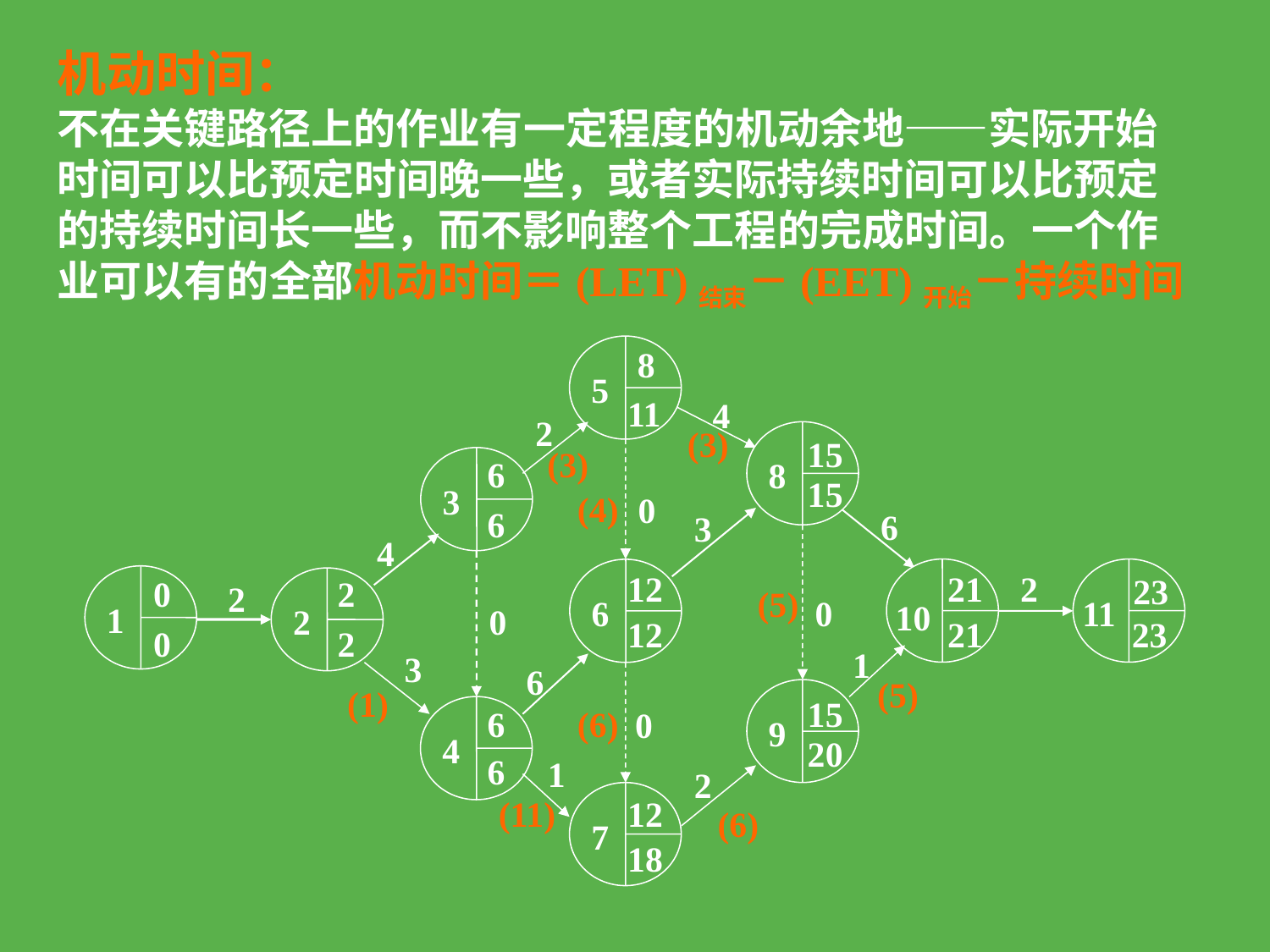

机动时间：
不在关键路径上的作业有一定程度的机动余地——实际开始时间可以比预定时间晚一些，或者实际持续时间可以比预定的持续时间长一些，而不影响整个工程的完成时间。一个作业可以有的全部机动时间＝(LET)结束－(EET)开始－持续时间

8

5
11
4

2

15

6

8
15
3

0
6

6
3

4

12
21
2
23

0
2

2
11
6
0
10
1
2
0
12
21
23

0
2

1
3

6

15
6

0
9
4
20

6
1

2

12
7
18

(3)
(3)
(4)
(5)
(5)
(1)
(6)
(11)
(6)